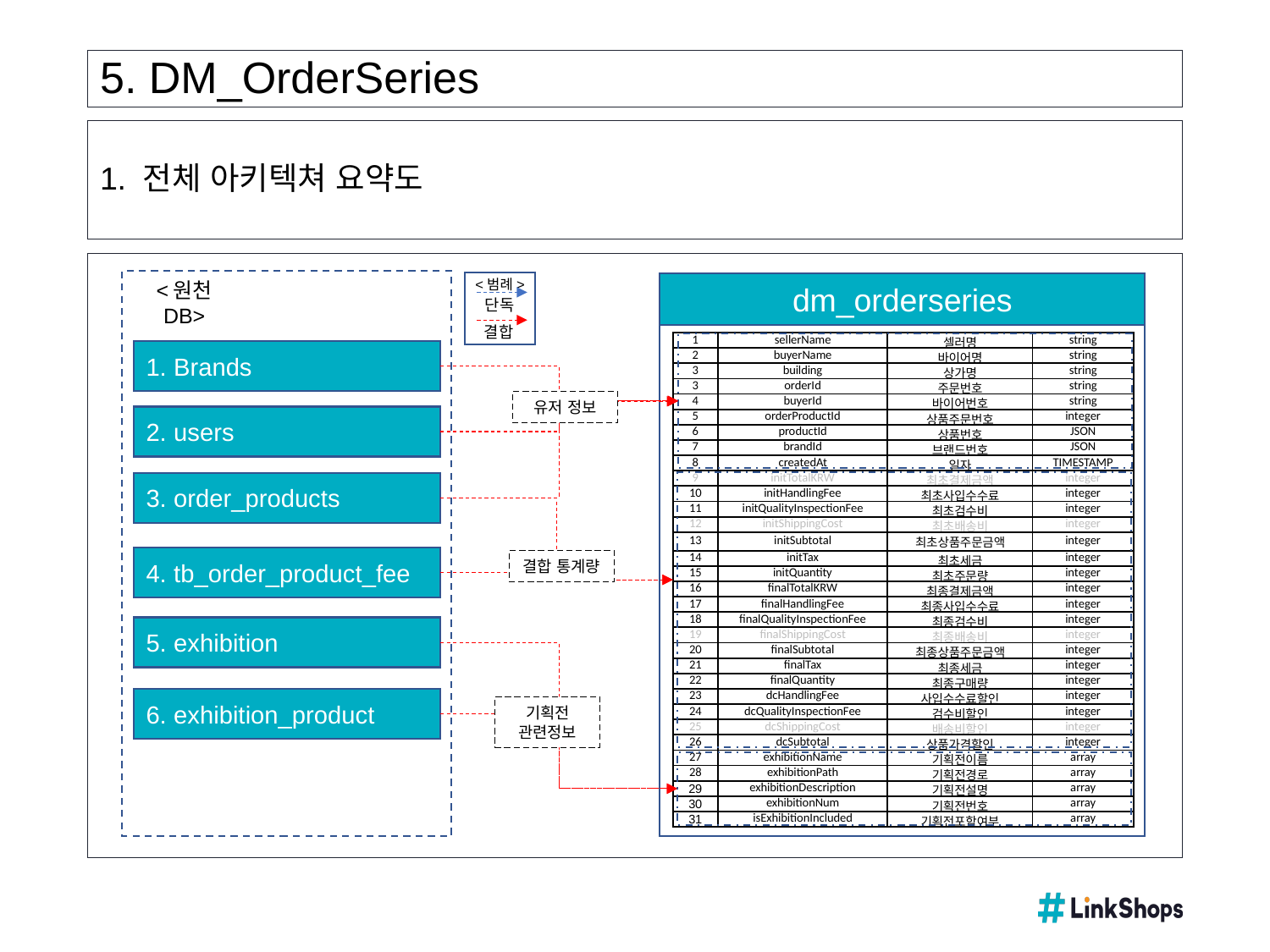

# 5. DM_OrderSeries
1. 전체 아키텍쳐 요약도
<범례>

단독
결합
<원천 DB>

dm_orderseries

| 1 | sellerName | 셀러명 | string |
| --- | --- | --- | --- |
| 2 | buyerName | 바이어명 | string |
| 3 | building | 상가명 | string |
| 3 | orderId | 주문번호 | string |
| 4 | buyerId | 바이어번호 | string |
| 5 | orderProductId | 상품주문번호 | integer |
| 6 | productId | 상품번호 | JSON |
| 7 | brandId | 브랜드번호 | JSON |
| 8 | createdAt | 일자 | TIMESTAMP |
| 9 | initTotalKRW | 최초결제금액 | integer |
| 10 | initHandlingFee | 최초사입수수료 | integer |
| 11 | initQualityInspectionFee | 최초검수비 | integer |
| 12 | initShippingCost | 최초배송비 | integer |
| 13 | initSubtotal | 최초상품주문금액 | integer |
| 14 | initTax | 최초세금 | integer |
| 15 | initQuantity | 최초주문량 | integer |
| 16 | finalTotalKRW | 최종결제금액 | integer |
| 17 | finalHandlingFee | 최종사입수수료 | integer |
| 18 | finalQualityInspectionFee | 최종검수비 | integer |
| 19 | finalShippingCost | 최종배송비 | integer |
| 20 | finalSubtotal | 최종상품주문금액 | integer |
| 21 | finalTax | 최종세금 | integer |
| 22 | finalQuantity | 최종구매량 | integer |
| 23 | dcHandlingFee | 사입수수료할인 | integer |
| 24 | dcQualityInspectionFee | 검수비할인 | integer |
| 25 | dcShippingCost | 배송비할인 | integer |
| 26 | dcSubtotal | 상품가격할인 | integer |
| 27 | exhibitionName | 기획전이름 | array |
| 28 | exhibitionPath | 기획전경로 | array |
| 29 | exhibitionDescription | 기획전설명 | array |
| 30 | exhibitionNum | 기획전번호 | array |
| 31 | isExhibitionIncluded | 기획전포함여부 | array |

1. Brands
유저 정보
2. users

3. order_products
4. tb_order_product_fee
결합 통계량
5. exhibition
6. exhibition_product
기획전
관련정보